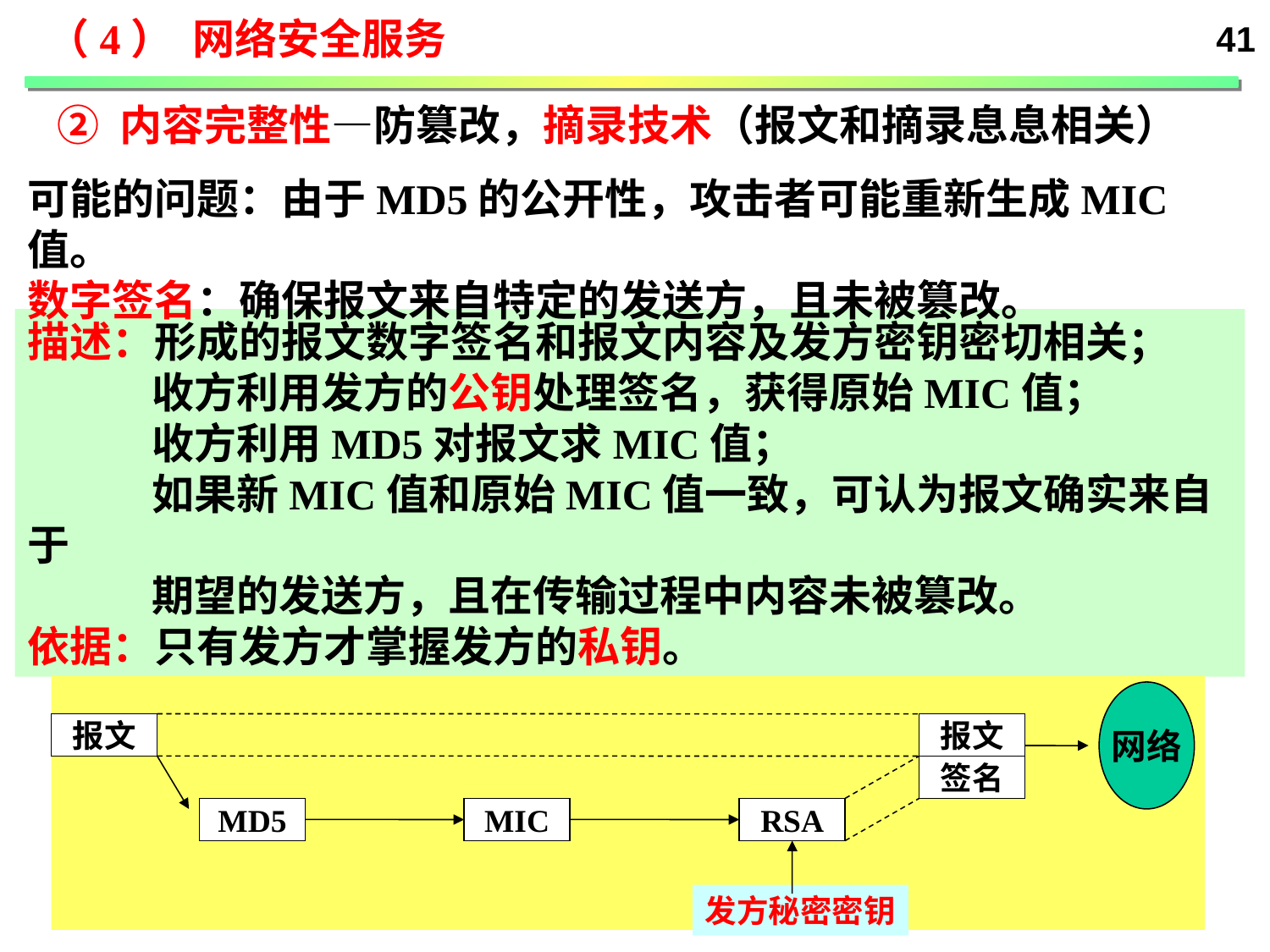

（4）  网络安全服务
41

② 内容完整性—防篡改，摘录技术（报文和摘录息息相关）
可能的问题：由于MD5的公开性，攻击者可能重新生成MIC值。
数字签名：确保报文来自特定的发送方，且未被篡改。
描述：形成的报文数字签名和报文内容及发方密钥密切相关；
            收方利用发方的公钥处理签名，获得原始MIC值；
            收方利用MD5对报文求MIC值；
            如果新MIC值和原始MIC值一致，可认为报文确实来自于
            期望的发送方，且在传输过程中内容未被篡改。
依据：只有发方才掌握发方的私钥。

网络
报文

报文

签名
MD5
MIC
RSA

发方秘密密钥